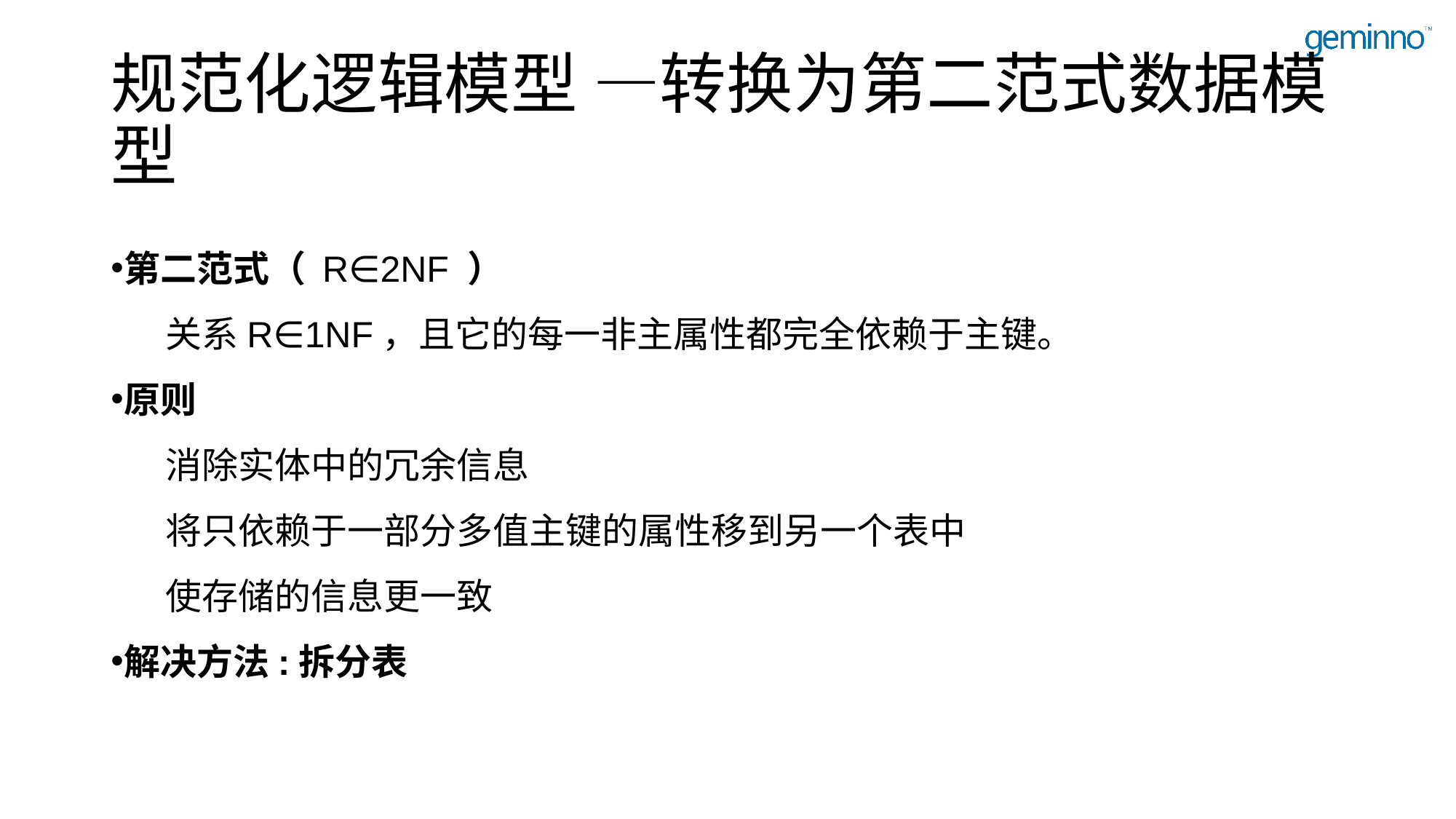

# 规范化逻辑模型 —转换为第二范式数据模型
第二范式（ R∈2NF ）
关系R∈1NF，且它的每一非主属性都完全依赖于主键。
原则
消除实体中的冗余信息
将只依赖于一部分多值主键的属性移到另一个表中
使存储的信息更一致
解决方法:拆分表